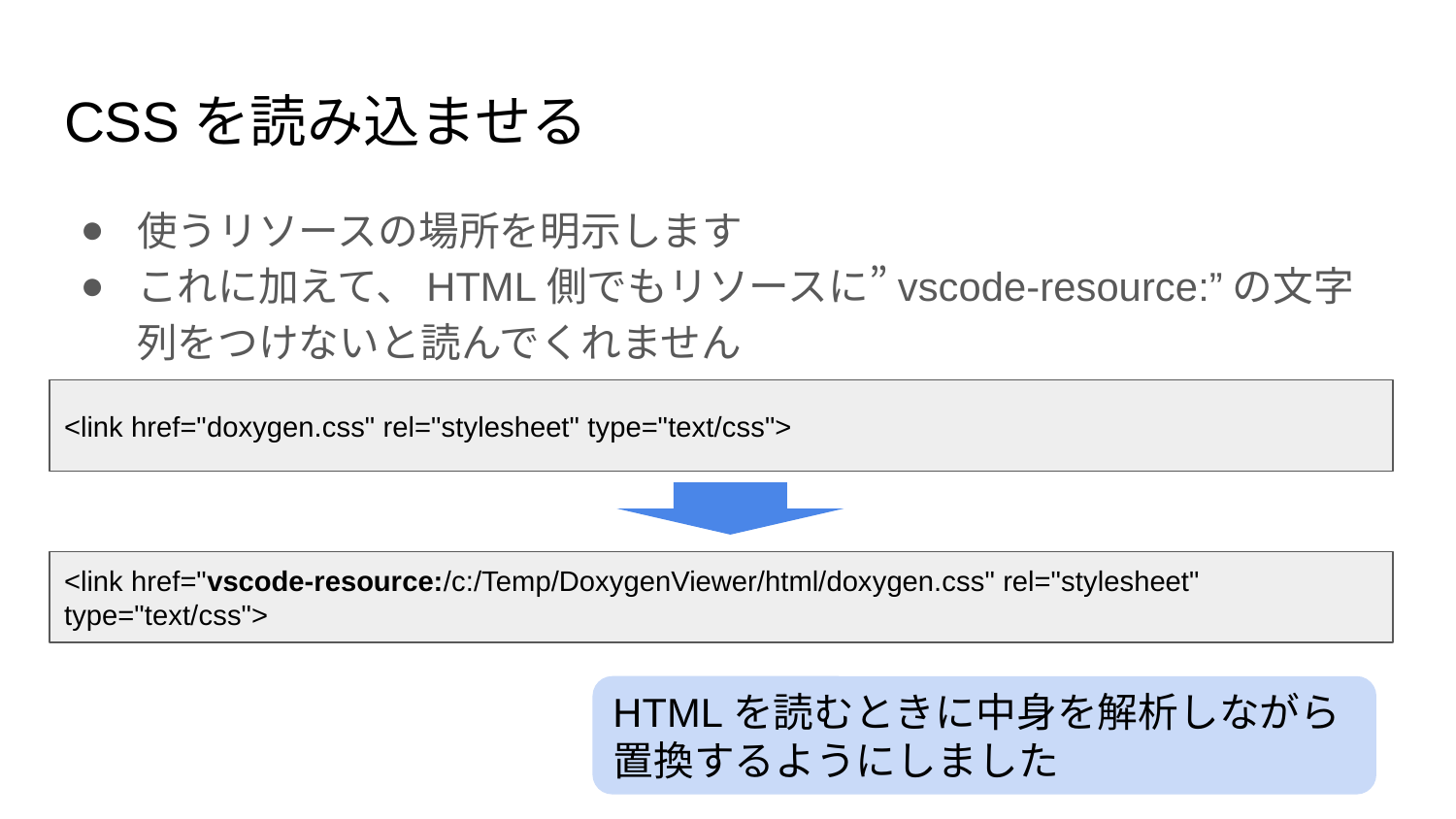

# CSSを読み込ませる
使うリソースの場所を明示します
これに加えて、HTML側でもリソースに”vscode-resource:”の文字列をつけないと読んでくれません
<link href="doxygen.css" rel="stylesheet" type="text/css">

<link href="vscode-resource:/c:/Temp/DoxygenViewer/html/doxygen.css" rel="stylesheet" type="text/css">
HTMLを読むときに中身を解析しながら
置換するようにしました